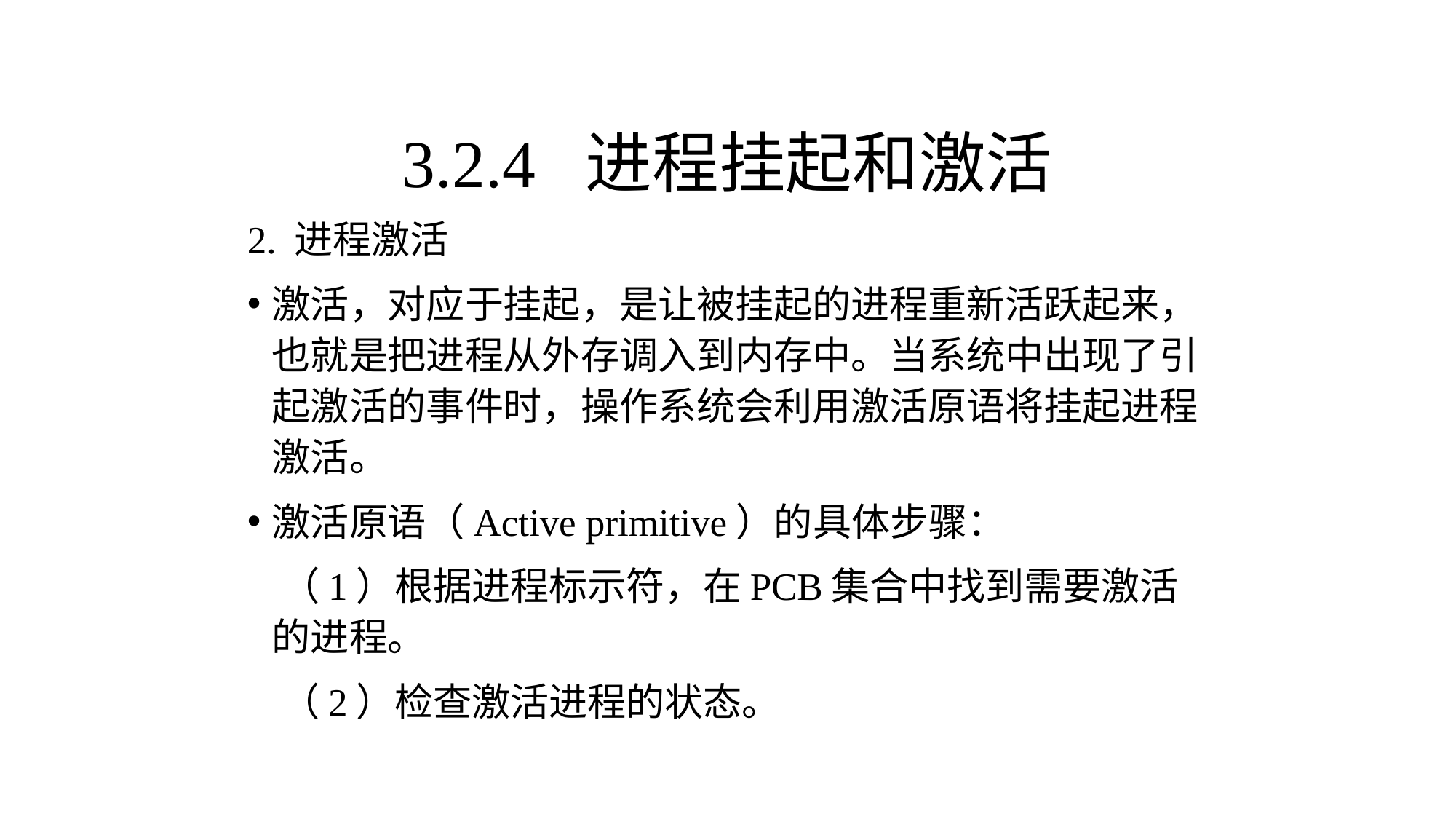

3.2.4  进程挂起和激活
2. 进程激活
激活，对应于挂起，是让被挂起的进程重新活跃起来，也就是把进程从外存调入到内存中。当系统中出现了引起激活的事件时，操作系统会利用激活原语将挂起进程激活。
激活原语（Active primitive）的具体步骤：
   （1）根据进程标示符，在PCB集合中找到需要激活的进程。
   （2）检查激活进程的状态。
11